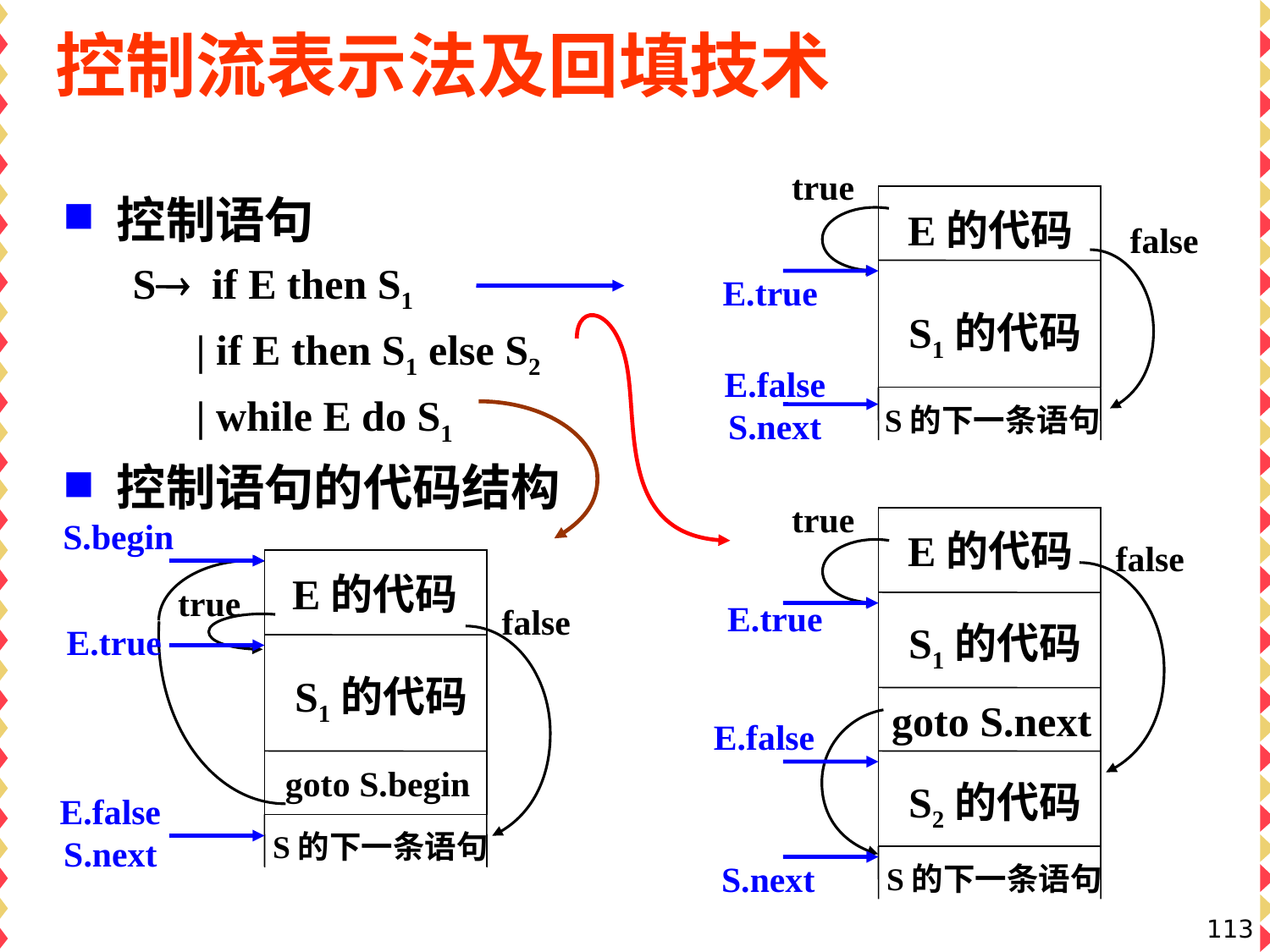

# 控制流表示法及回填技术
true

控制语句
S→  if E then S1
      | if E then S1 else S2
      | while E do S1
控制语句的代码结构

E的代码
false

E.true

S1的代码

E.false
S.next

S的下一条语句

true

S.begin

E的代码
false

E的代码
true

E.true
false

E.true
S1的代码

S1的代码
goto S.next

E.false

goto S.begin

S2的代码
E.false
S.next

S的下一条语句

S的下一条语句
S.next

113